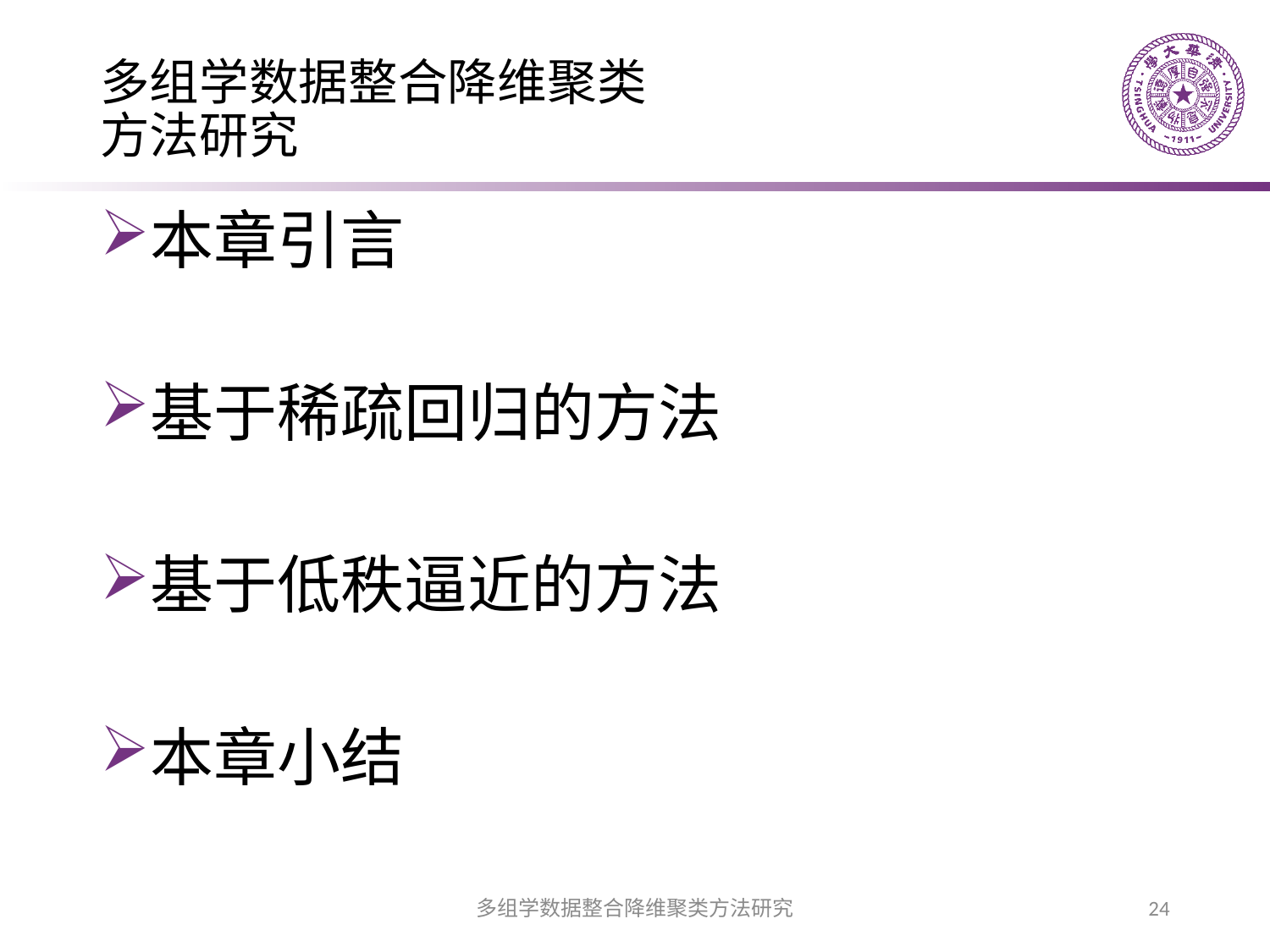

# 多组学数据整合降维聚类 方法研究
本章引言

基于稀疏回归的方法

基于低秩逼近的方法

本章小结
多组学数据整合降维聚类方法研究
24